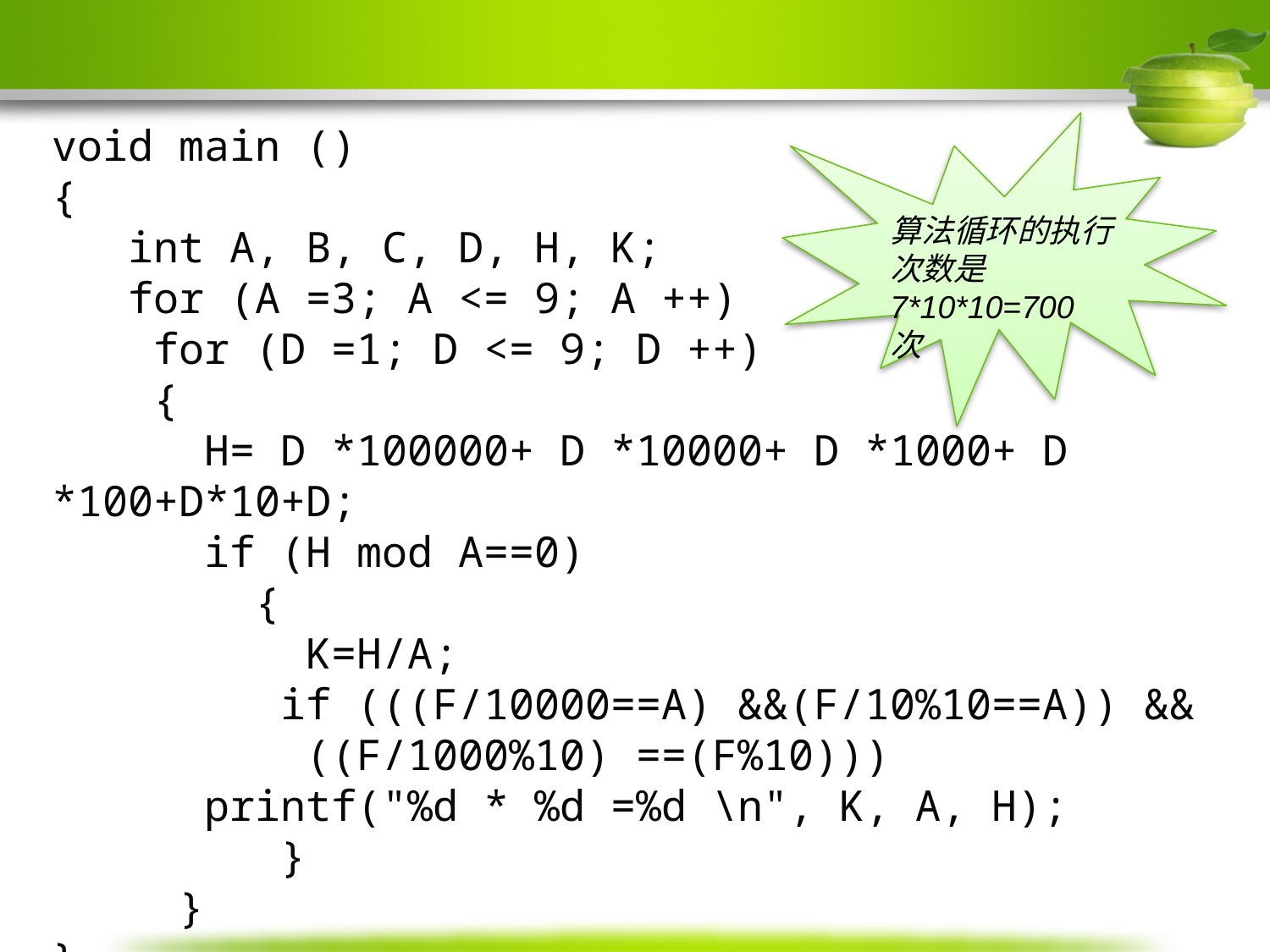

void main ()
{
   int A, B, C, D, H, K;
   for (A =3; A <= 9; A ++)
    for (D =1; D <= 9; D ++)
    {
      H= D *100000+ D *10000+ D *1000+ D *100+D*10+D;
      if (H mod A==0)
        {
          K=H/A;
         if (((F/10000==A) &&(F/10%10==A)) &&           ((F/1000%10) ==(F%10)))
      printf("%d * %d =%d \n", K, A, H);
         }
     }
}
算法循环的执行次数是7*10*10=700次